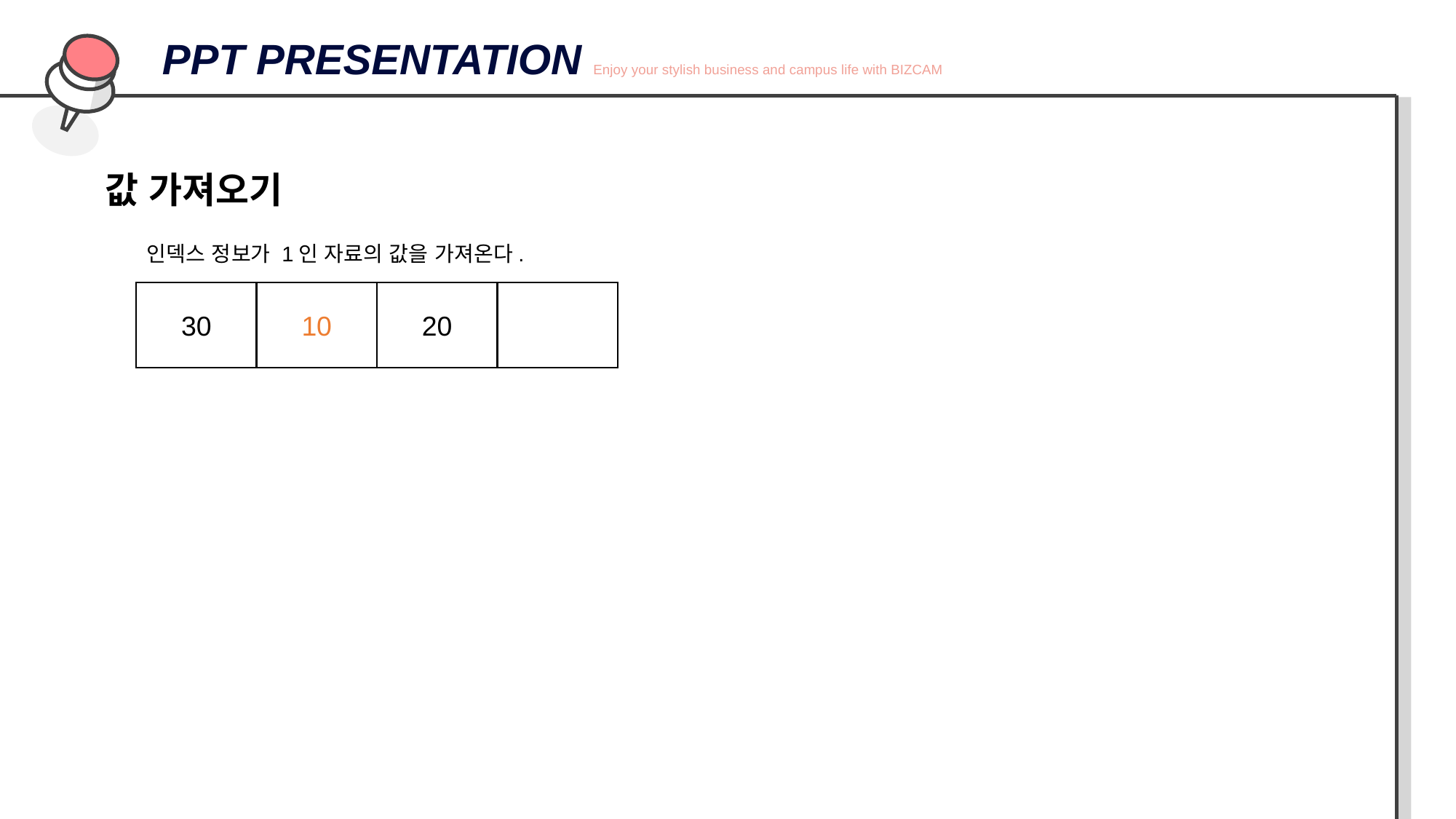

PPT PRESENTATION Enjoy your stylish business and campus life with BIZCAM

값 가져오기
인덱스 정보가 1인 자료의 값을 가져온다.
30
10
20